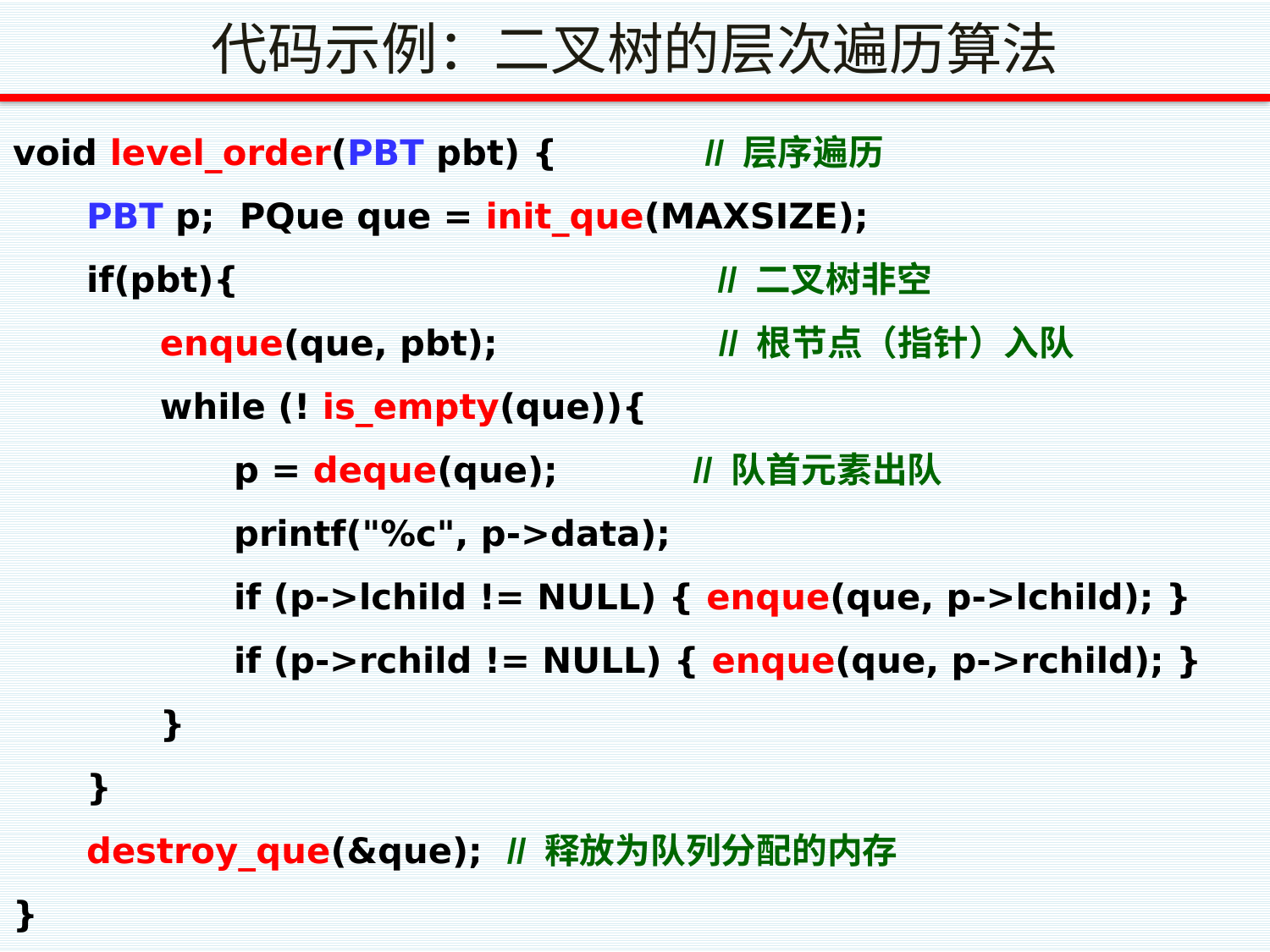

# 代码示例：二叉树的层次遍历算法
void level_order(PBT pbt) {            // 层序遍历
      PBT p;  PQue que = init_que(MAXSIZE);
      if(pbt){                                       // 二叉树非空
            enque(que, pbt);                  // 根节点（指针）入队
            while (! is_empty(que)){
                  p = deque(que);           // 队首元素出队
                  printf("%c", p->data);
                  if (p->lchild != NULL) { enque(que, p->lchild); }
                  if (p->rchild != NULL) { enque(que, p->rchild); }
            }
      }
      destroy_que(&que);  // 释放为队列分配的内存
}